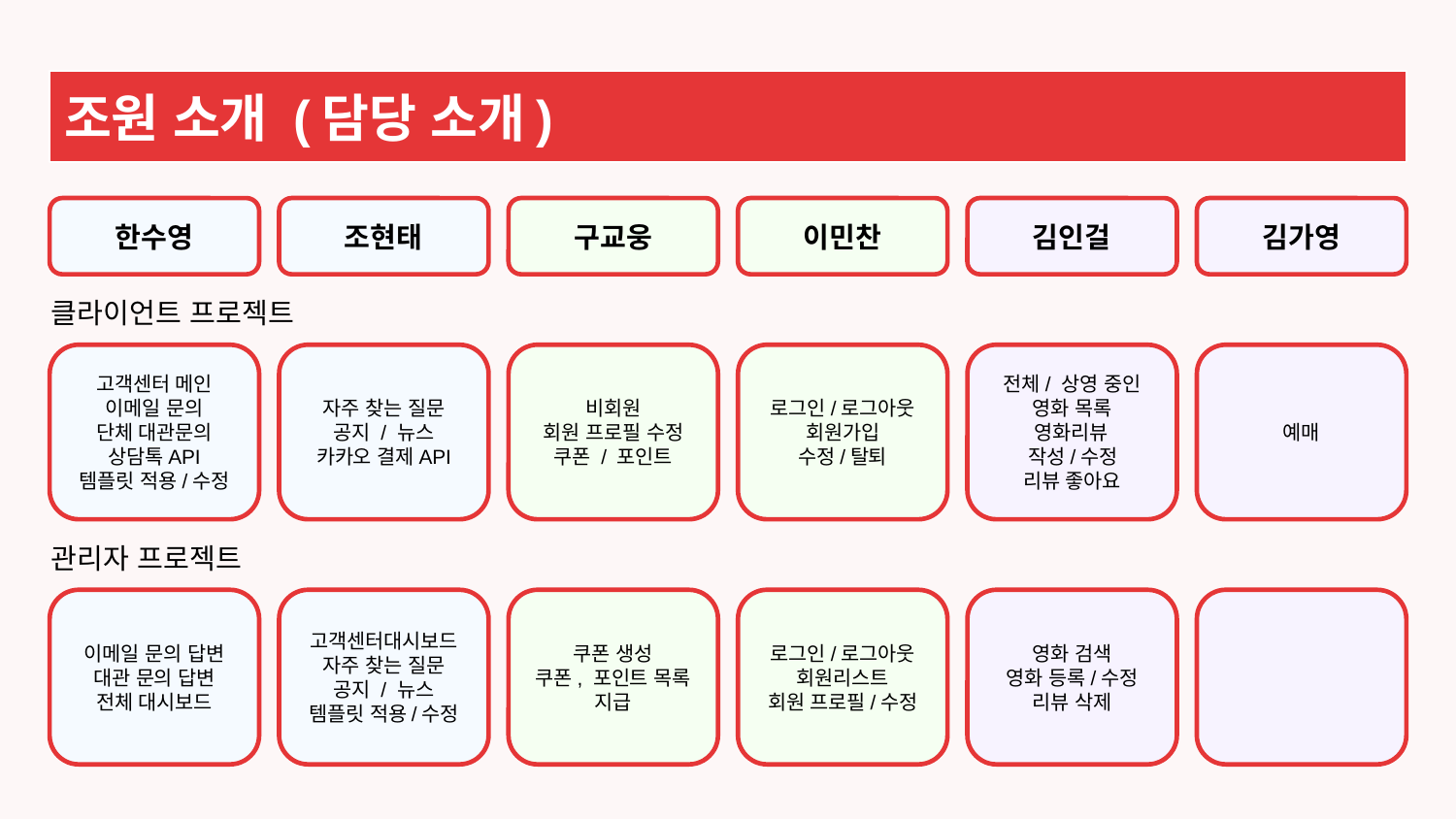

# 조원 소개 (담당 소개)
한수영
조현태
구교웅
이민찬
김인걸
김가영
클라이언트 프로젝트
고객센터 메인
이메일 문의
단체 대관문의
상담톡API
템플릿 적용/수정
자주 찾는 질문
공지 / 뉴스
카카오 결제API
비회원
회원 프로필 수정
쿠폰 / 포인트
로그인/로그아웃
회원가입
수정/탈퇴

전체/ 상영 중인
영화 목록
       영화리뷰
      작성/수정
리뷰 좋아요

예매
관리자 프로젝트
이메일 문의 답변
대관 문의 답변
전체 대시보드
고객센터대시보드
자주 찾는 질문
공지 / 뉴스
템플릿 적용/수정
쿠폰 생성
쿠폰, 포인트 목록
지급
로그인/로그아웃
회원리스트
회원 프로필/수정
영화 검색
영화 등록/수정
리뷰 삭제